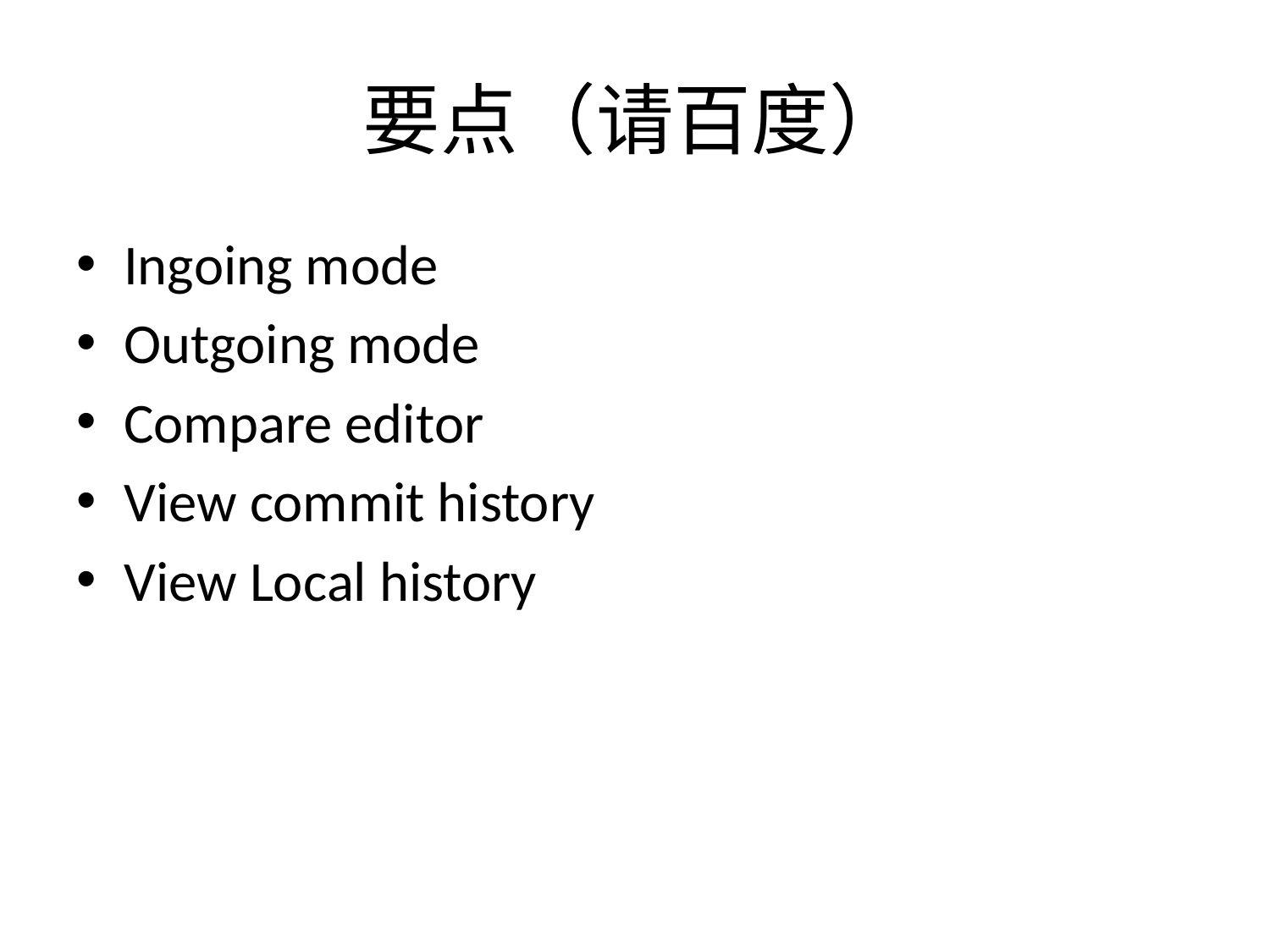

# 要点（请百度）
Ingoing mode
Outgoing mode
Compare editor
View commit history
View Local history